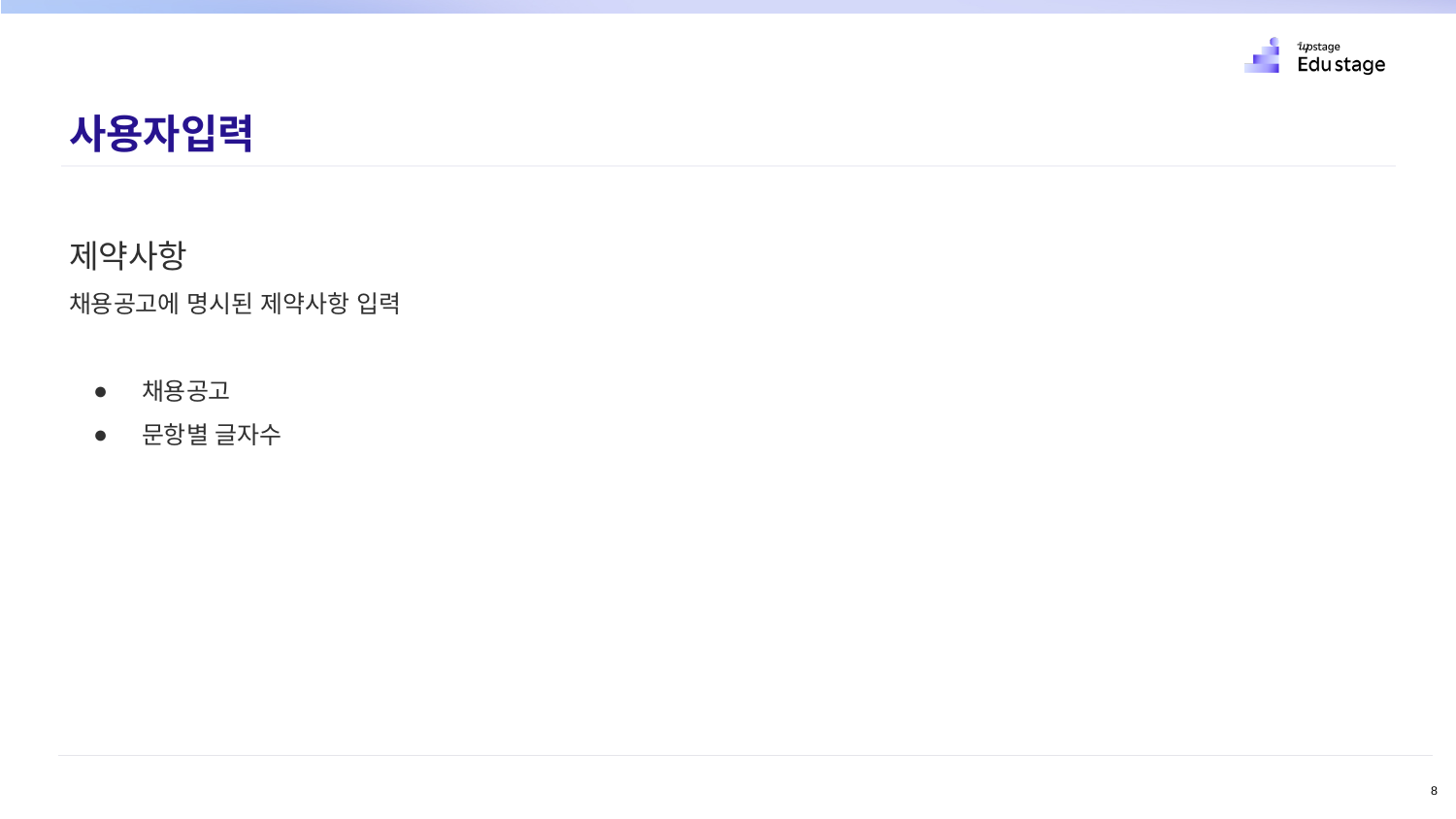

사용자입력
제약사항
채용공고에 명시된 제약사항 입력

채용공고
문항별 글자수